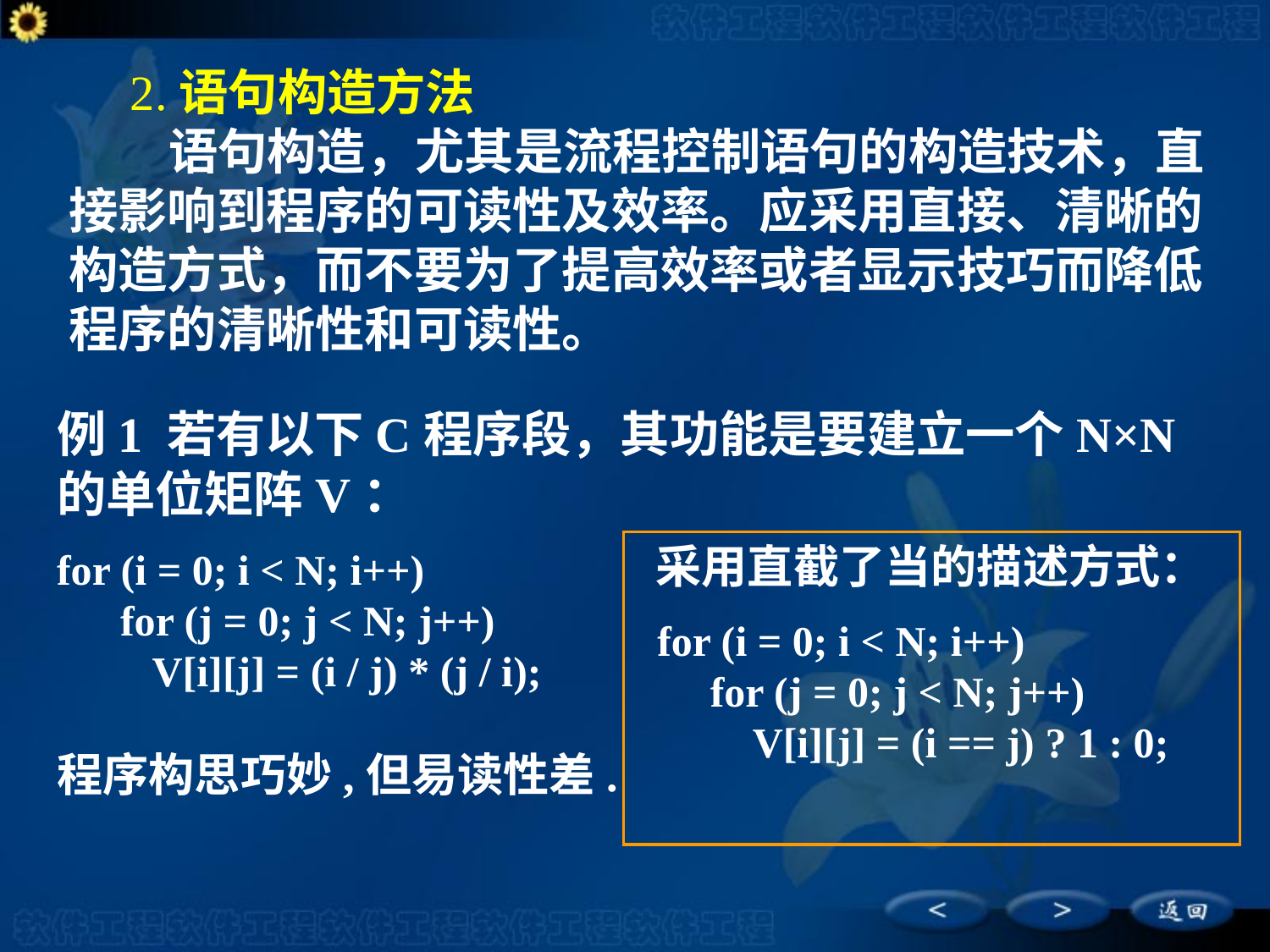

2.语句构造方法
        语句构造，尤其是流程控制语句的构造技术，直
接影响到程序的可读性及效率。应采用直接、清晰的
构造方式，而不要为了提高效率或者显示技巧而降低
程序的清晰性和可读性。
例1 若有以下C程序段，其功能是要建立一个N×N的单位矩阵V：
for (i = 0; i < N; i++)
      for (j = 0; j < N; j++)
         V[i][j] = (i / j) * (j / i);

程序构思巧妙,但易读性差.

 采用直截了当的描述方式：
  for (i = 0; i < N; i++)
       for (j = 0; j < N; j++)
           V[i][j] = (i == j) ? 1 : 0;